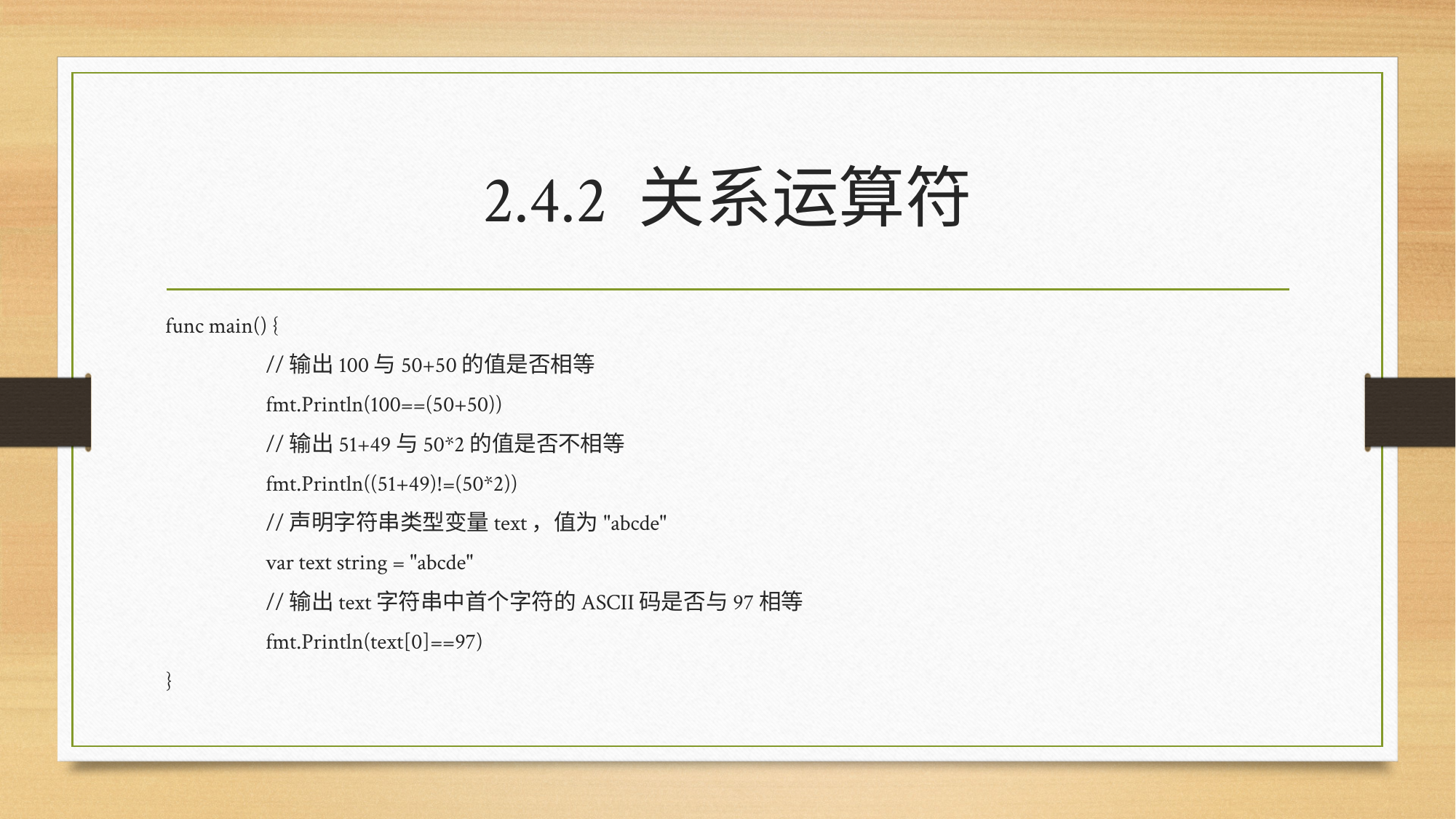

# 2.4.2 关系运算符
func main() {
	//输出100与50+50的值是否相等
	fmt.Println(100==(50+50))
	//输出51+49与50*2的值是否不相等
	fmt.Println((51+49)!=(50*2))
	//声明字符串类型变量text，值为"abcde"
	var text string = "abcde"
	//输出text字符串中首个字符的ASCII码是否与97相等
	fmt.Println(text[0]==97)
}